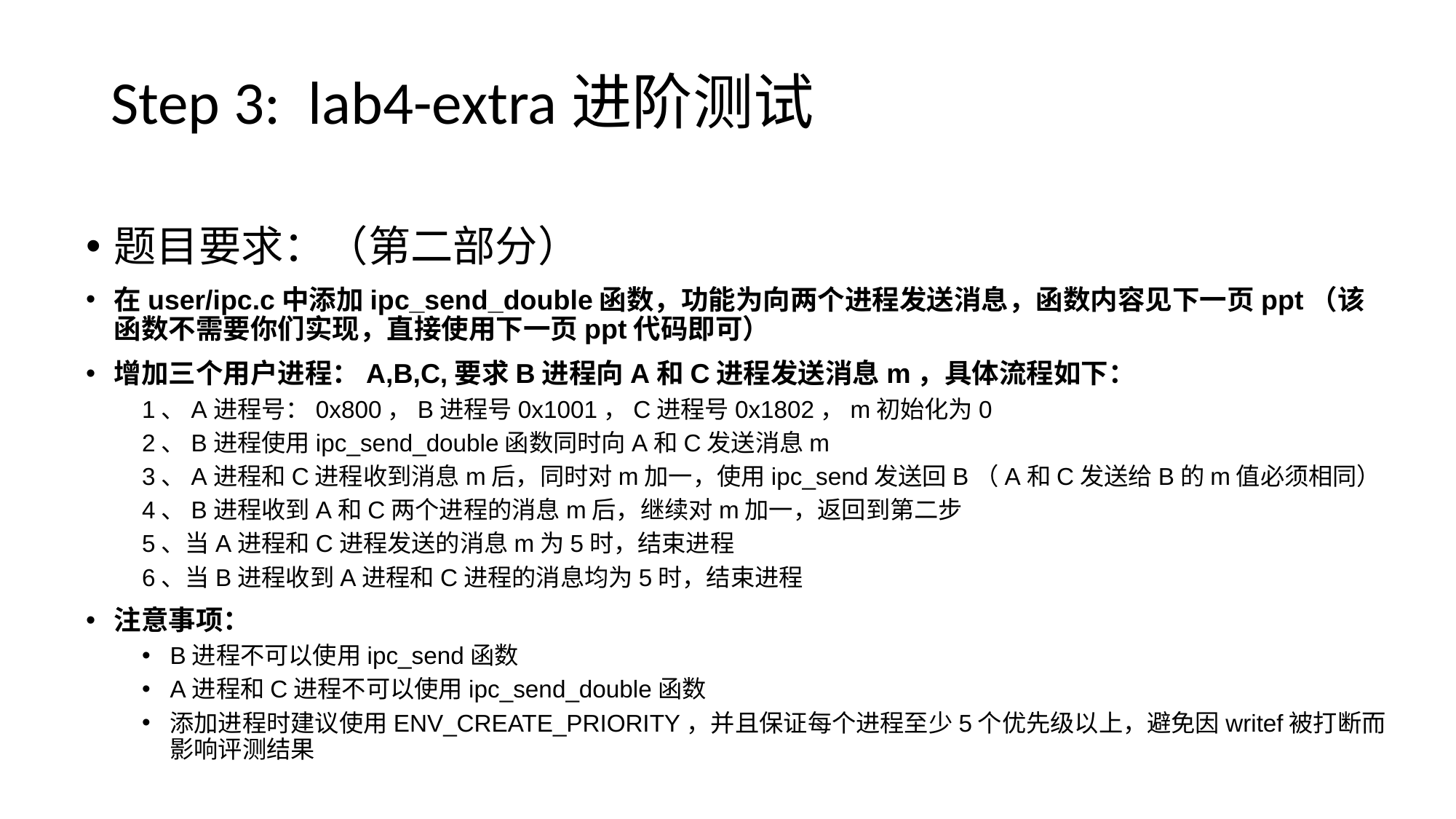

Step 3:  lab4-extra进阶测试
题目要求：（第二部分）
在user/ipc.c中添加ipc_send_double函数，功能为向两个进程发送消息，函数内容见下一页ppt（该函数不需要你们实现，直接使用下一页ppt代码即可）
增加三个用户进程：A,B,C,要求B进程向A和C进程发送消息m，具体流程如下：
1、A进程号：0x800，B进程号0x1001，C进程号0x1802，m初始化为0
2、B进程使用ipc_send_double函数同时向A和C发送消息m
3、A进程和C进程收到消息m后，同时对m加一，使用ipc_send发送回B（A和C发送给B的m值必须相同）
4、B进程收到A和C两个进程的消息m后，继续对m加一，返回到第二步
5、当A进程和C进程发送的消息m为5时，结束进程
6、当B进程收到A进程和C进程的消息均为5时，结束进程
注意事项：
B进程不可以使用ipc_send函数
A进程和C进程不可以使用ipc_send_double函数
添加进程时建议使用ENV_CREATE_PRIORITY，并且保证每个进程至少5个优先级以上，避免因writef被打断而影响评测结果